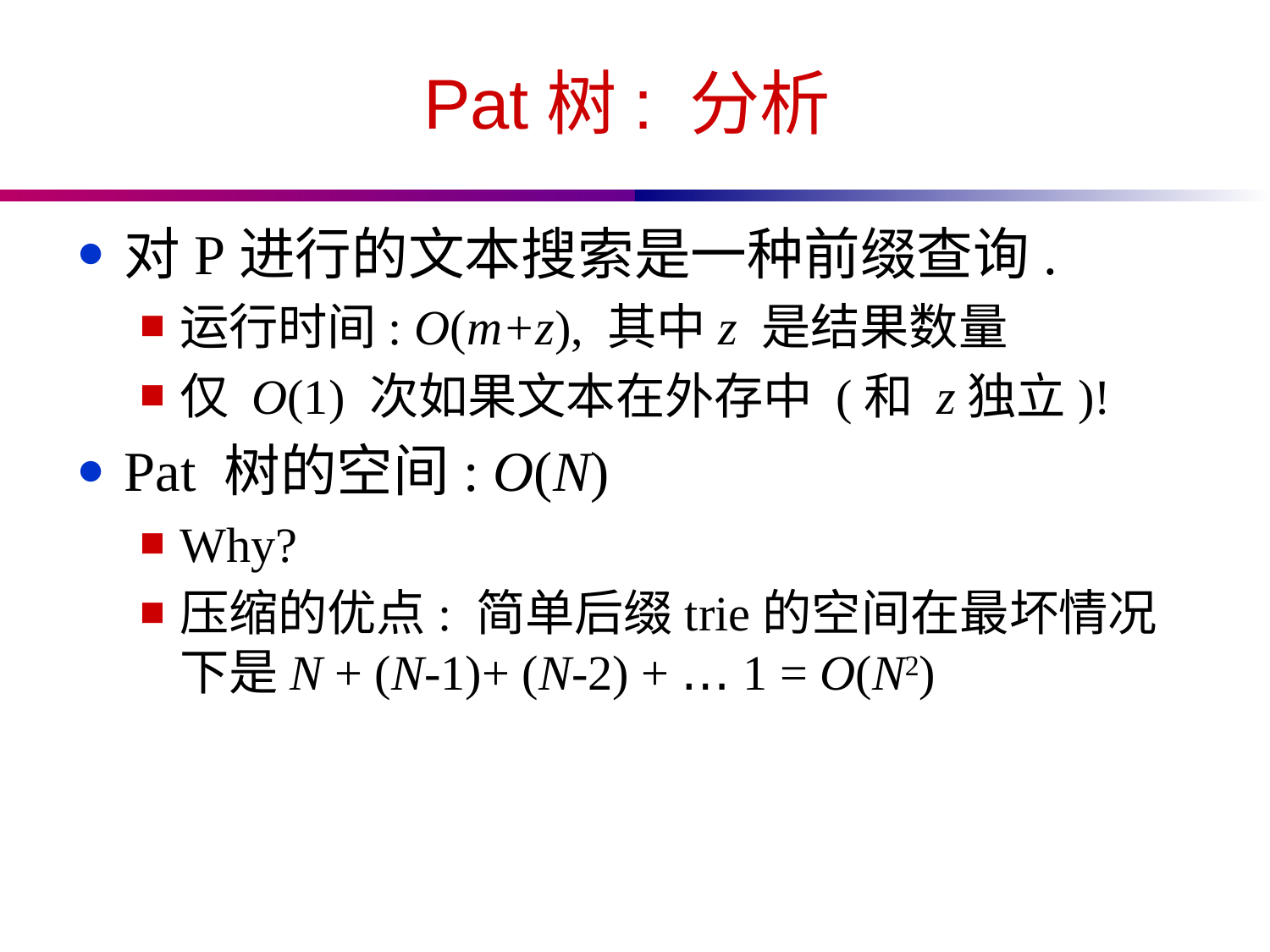

# Pat树: 分析
对P进行的文本搜索是一种前缀查询.
运行时间: O(m+z), 其中z 是结果数量
仅 O(1) 次如果文本在外存中 (和 z独立)!
Pat 树的空间: O(N)
Why?
压缩的优点: 简单后缀trie的空间在最坏情况下是N + (N-1)+ (N-2) + … 1 = O(N2)